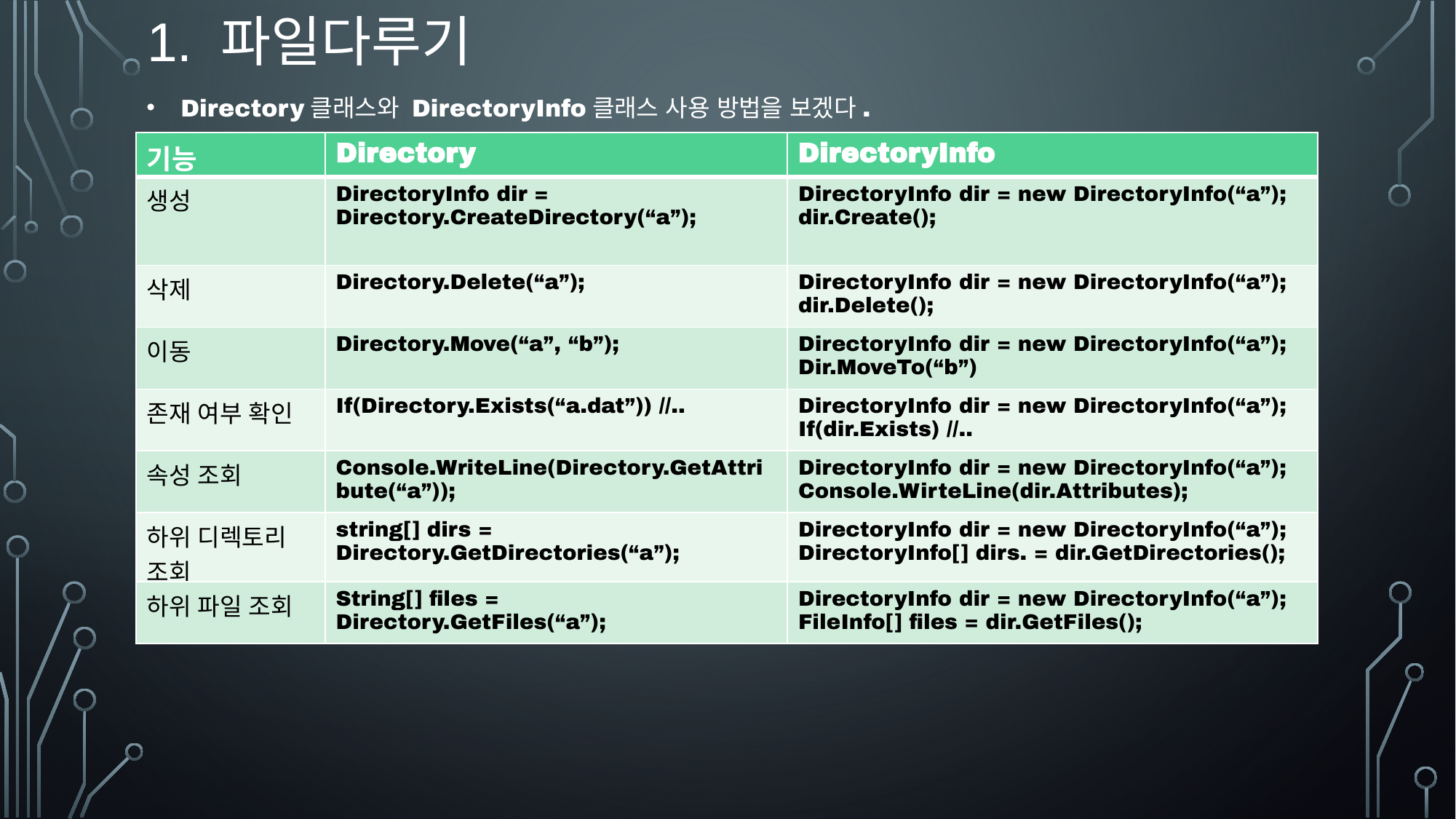

# 1. 파일다루기
Directory클래스와 DirectoryInfo클래스 사용 방법을 보겠다.
| 기능 | Directory | DirectoryInfo |
| --- | --- | --- |
| 생성 | DirectoryInfo dir = Directory.CreateDirectory(“a”); | DirectoryInfo dir = new DirectoryInfo(“a”); dir.Create(); |
| 삭제 | Directory.Delete(“a”); | DirectoryInfo dir = new DirectoryInfo(“a”); dir.Delete(); |
| 이동 | Directory.Move(“a”, “b”); | DirectoryInfo dir = new DirectoryInfo(“a”); Dir.MoveTo(“b”) |
| 존재 여부 확인 | If(Directory.Exists(“a.dat”)) //.. | DirectoryInfo dir = new DirectoryInfo(“a”); If(dir.Exists) //.. |
| 속성 조회 | Console.WriteLine(Directory.GetAttribute(“a”)); | DirectoryInfo dir = new DirectoryInfo(“a”); Console.WirteLine(dir.Attributes); |
| 하위 디렉토리 조회 | string[] dirs = Directory.GetDirectories(“a”); | DirectoryInfo dir = new DirectoryInfo(“a”); DirectoryInfo[] dirs. = dir.GetDirectories(); |
| 하위 파일 조회 | String[] files = Directory.GetFiles(“a”); | DirectoryInfo dir = new DirectoryInfo(“a”); FileInfo[] files = dir.GetFiles(); |